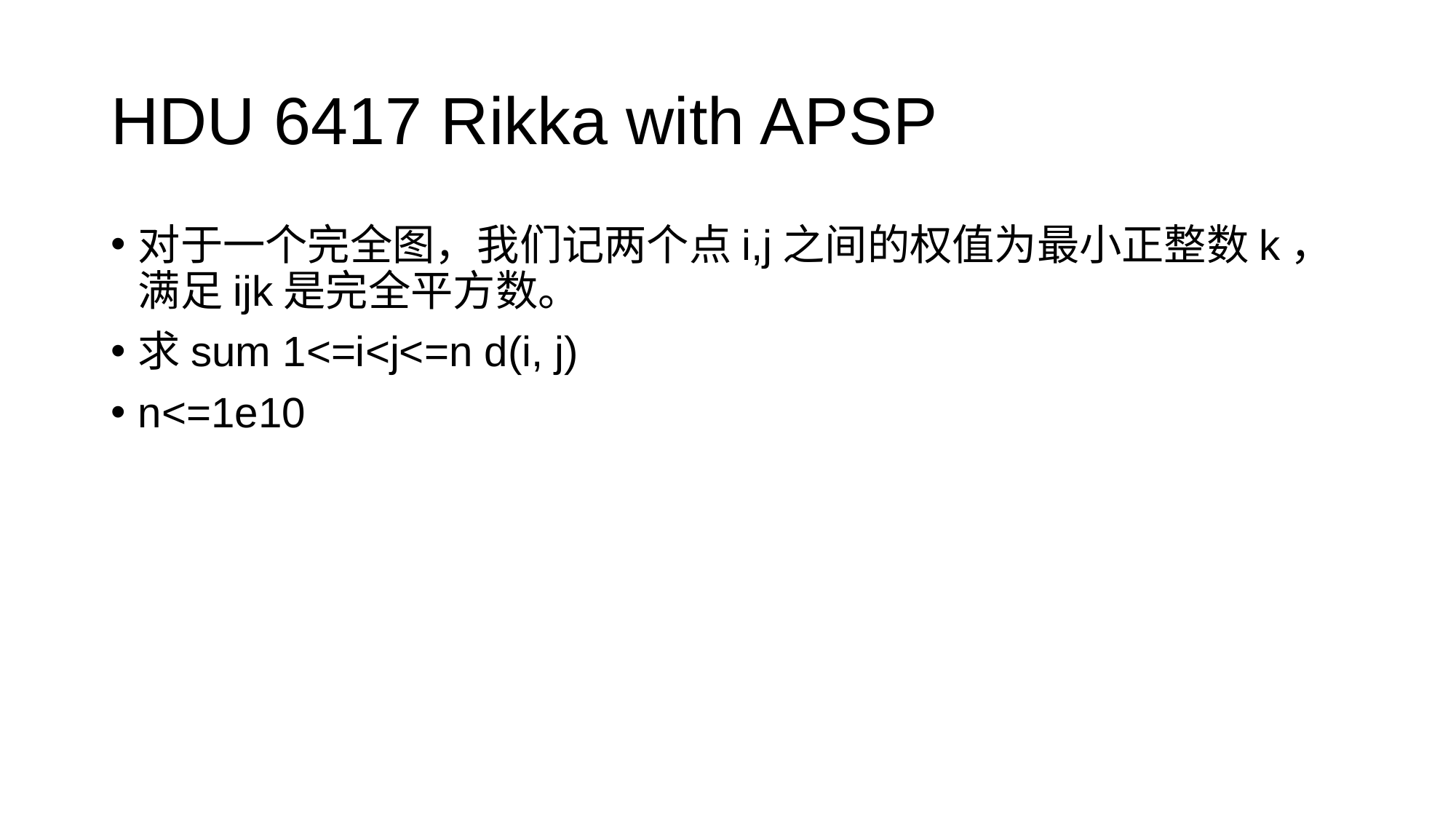

# HDU 6417 Rikka with APSP
对于一个完全图，我们记两个点i,j之间的权值为最小正整数k，满足ijk是完全平方数。
求sum 1<=i<j<=n d(i, j)
n<=1e10